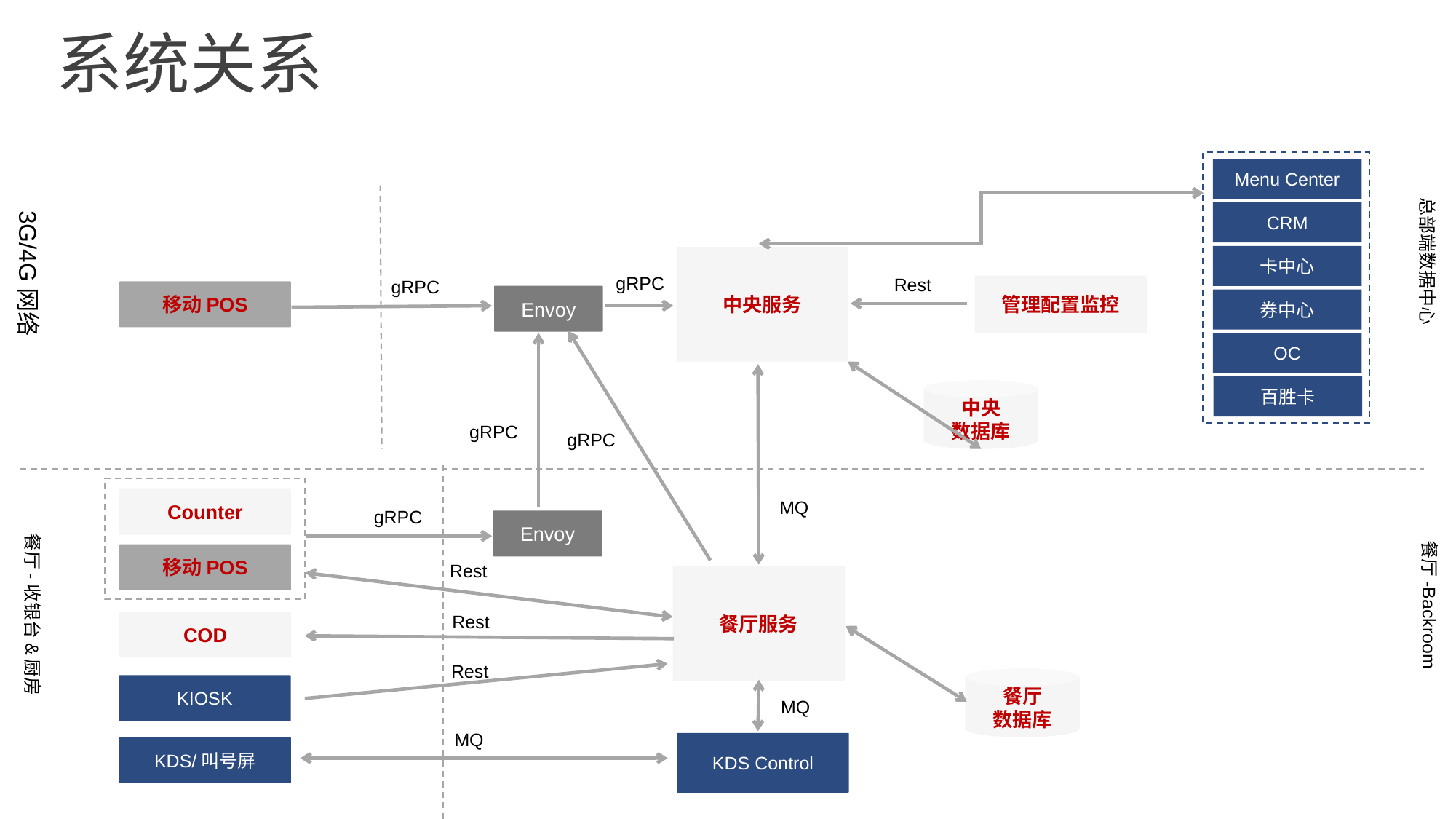

# 系统关系

Menu Center
总部端数据中心
CRM
3G/4G网络
卡中心
中央服务
gRPC
Rest
gRPC
管理配置监控
移动POS
Envoy
券中心
OC
百胜卡
中央
数据库
gRPC
gRPC

MQ
Counter
gRPC
Envoy
餐厅-收银台&厨房
餐厅-Backroom
移动POS
Rest
餐厅服务
Rest
COD
Rest
餐厅
数据库
KIOSK
MQ
MQ
KDS Control
KDS/叫号屏